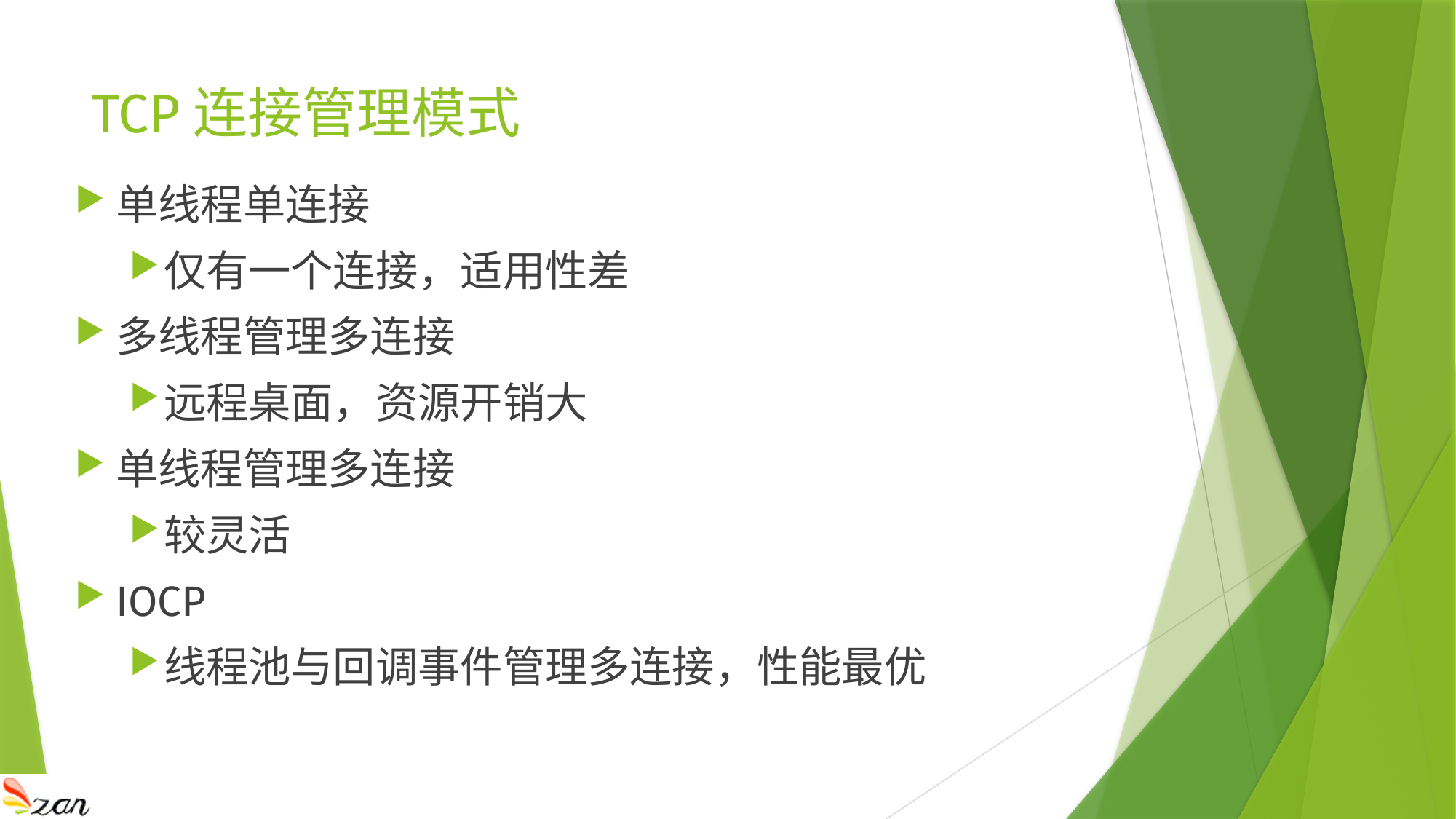

# TCP连接管理模式
单线程单连接
仅有一个连接，适用性差
多线程管理多连接
远程桌面，资源开销大
单线程管理多连接
较灵活
IOCP
线程池与回调事件管理多连接，性能最优